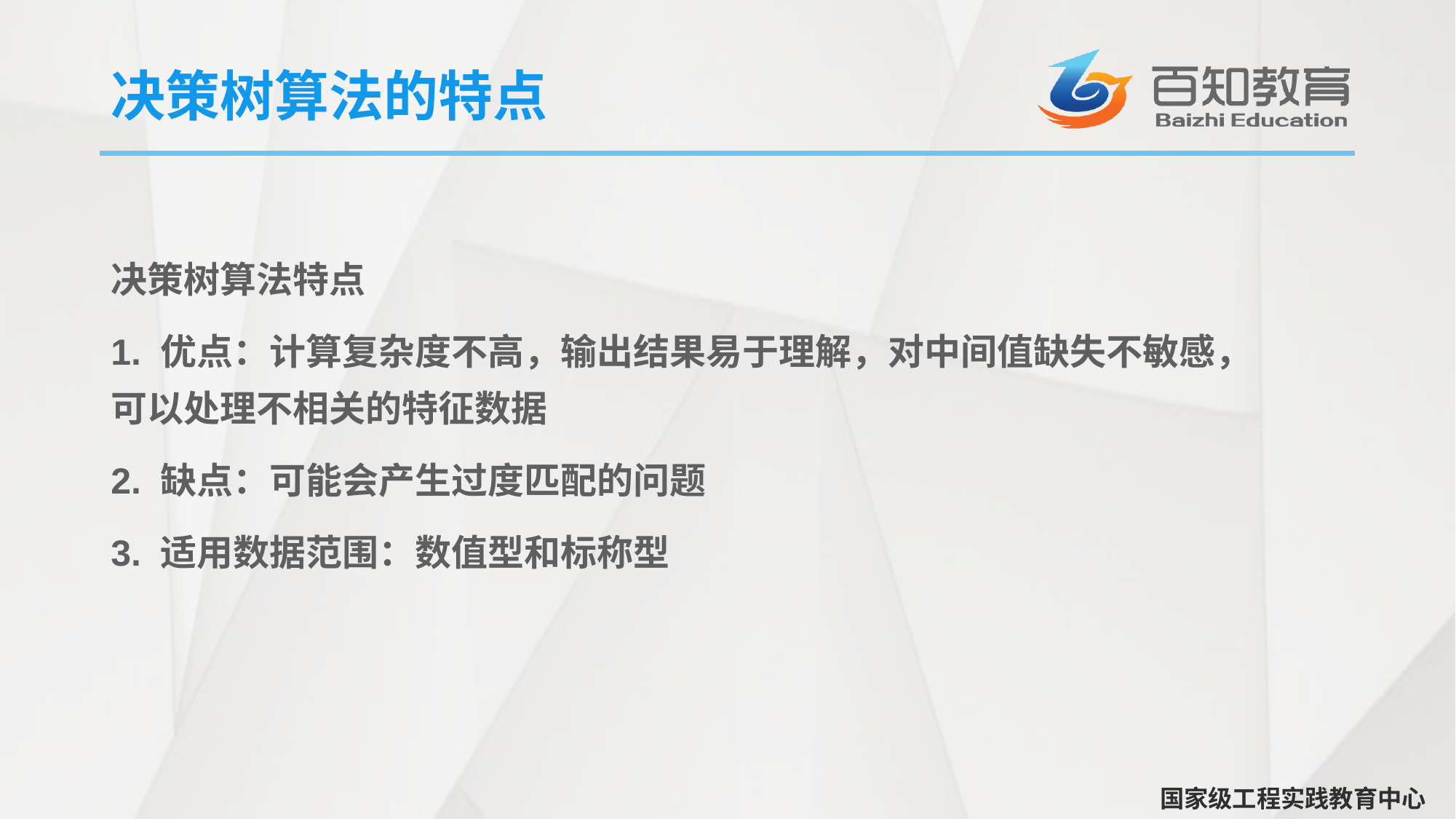

# 决策树算法的特点

决策树算法特点
1. 优点：计算复杂度不高，输出结果易于理解，对中间值缺失不敏感，可以处理不相关的特征数据
2. 缺点：可能会产生过度匹配的问题
3. 适用数据范围：数值型和标称型